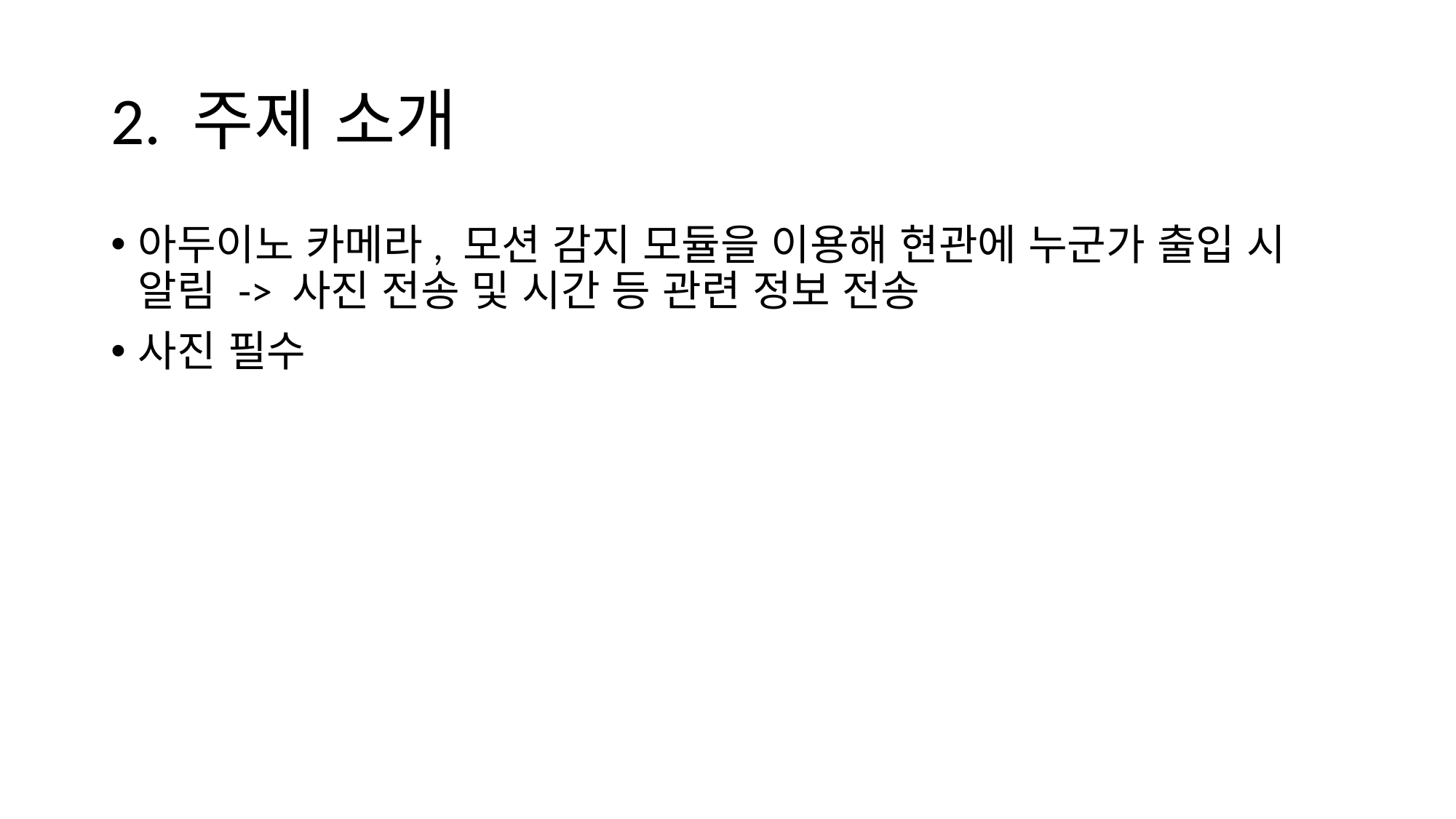

# 2. 주제 소개
아두이노 카메라, 모션 감지 모듈을 이용해 현관에 누군가 출입 시 알림 -> 사진 전송 및 시간 등 관련 정보 전송
사진 필수